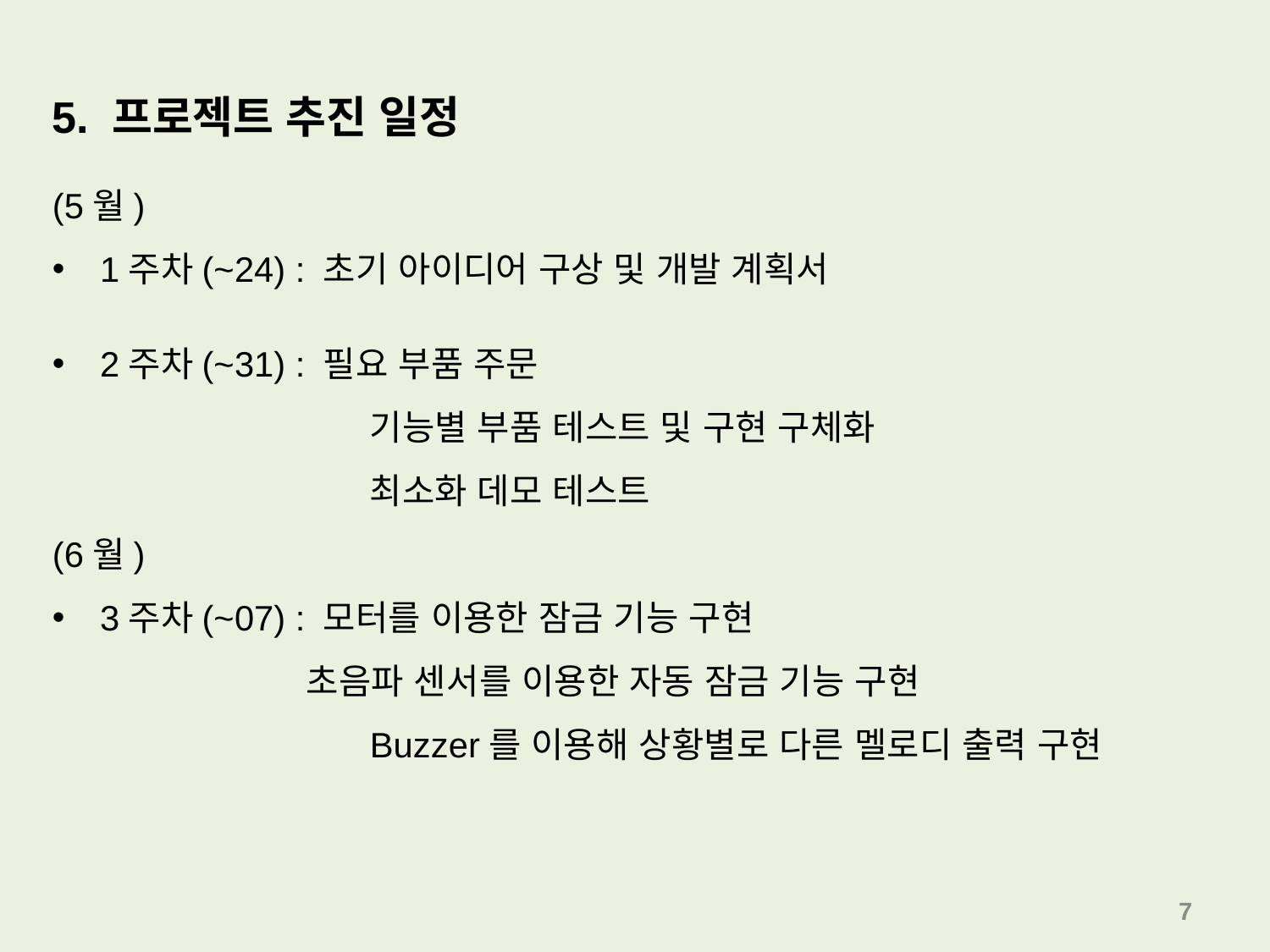

5. 프로젝트 추진 일정
(5월)
1주차(~24) : 초기 아이디어 구상 및 개발 계획서

2주차(~31) : 필요 부품 주문
		기능별 부품 테스트 및 구현 구체화
		최소화 데모 테스트
(6월)
3주차(~07) : 모터를 이용한 잠금 기능 구현
	초음파 센서를 이용한 자동 잠금 기능 구현
	Buzzer를 이용해 상황별로 다른 멜로디 출력 구현

7